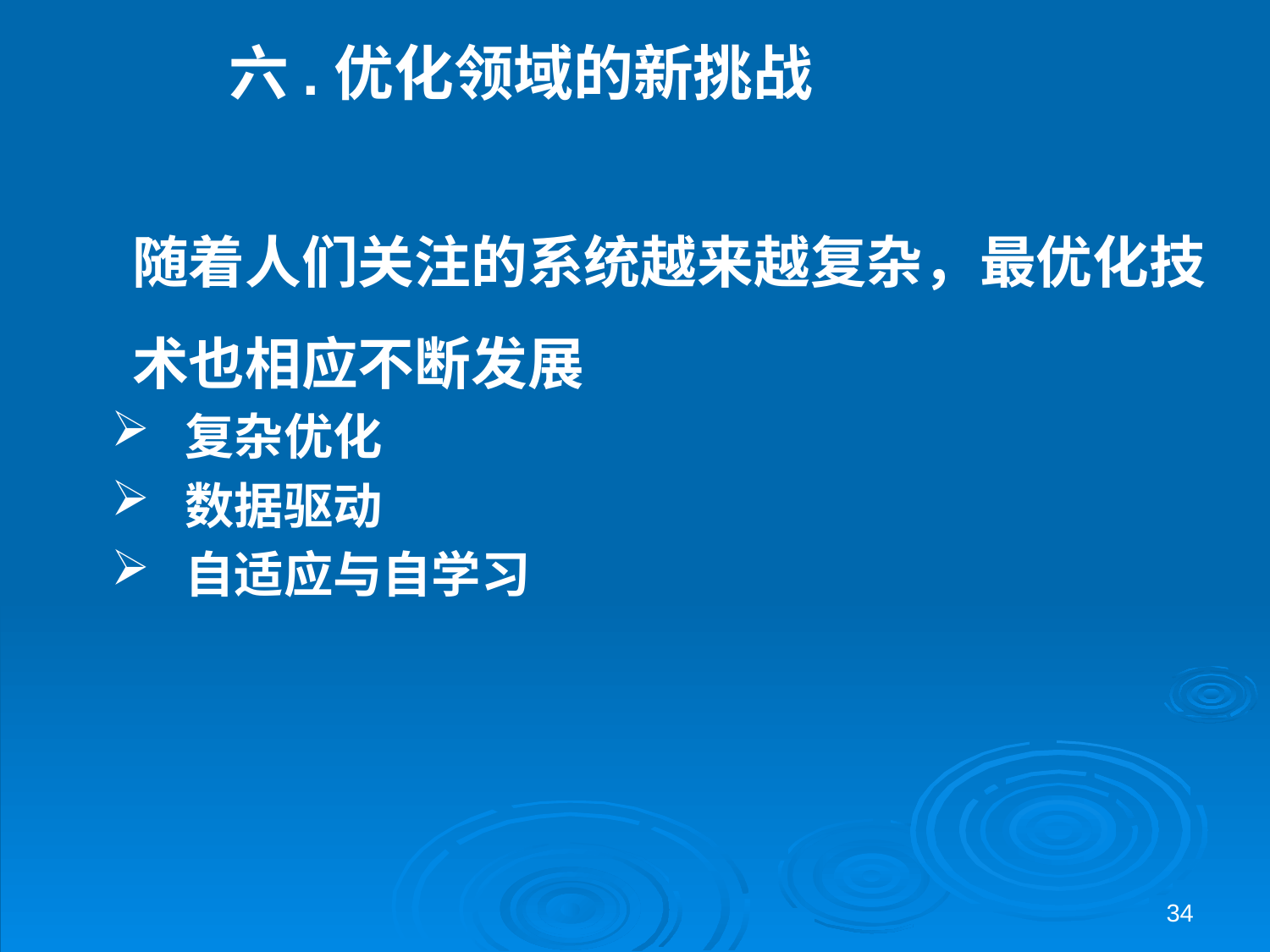

# 六.优化领域的新挑战
随着人们关注的系统越来越复杂，最优化技术也相应不断发展
复杂优化
数据驱动
自适应与自学习
34